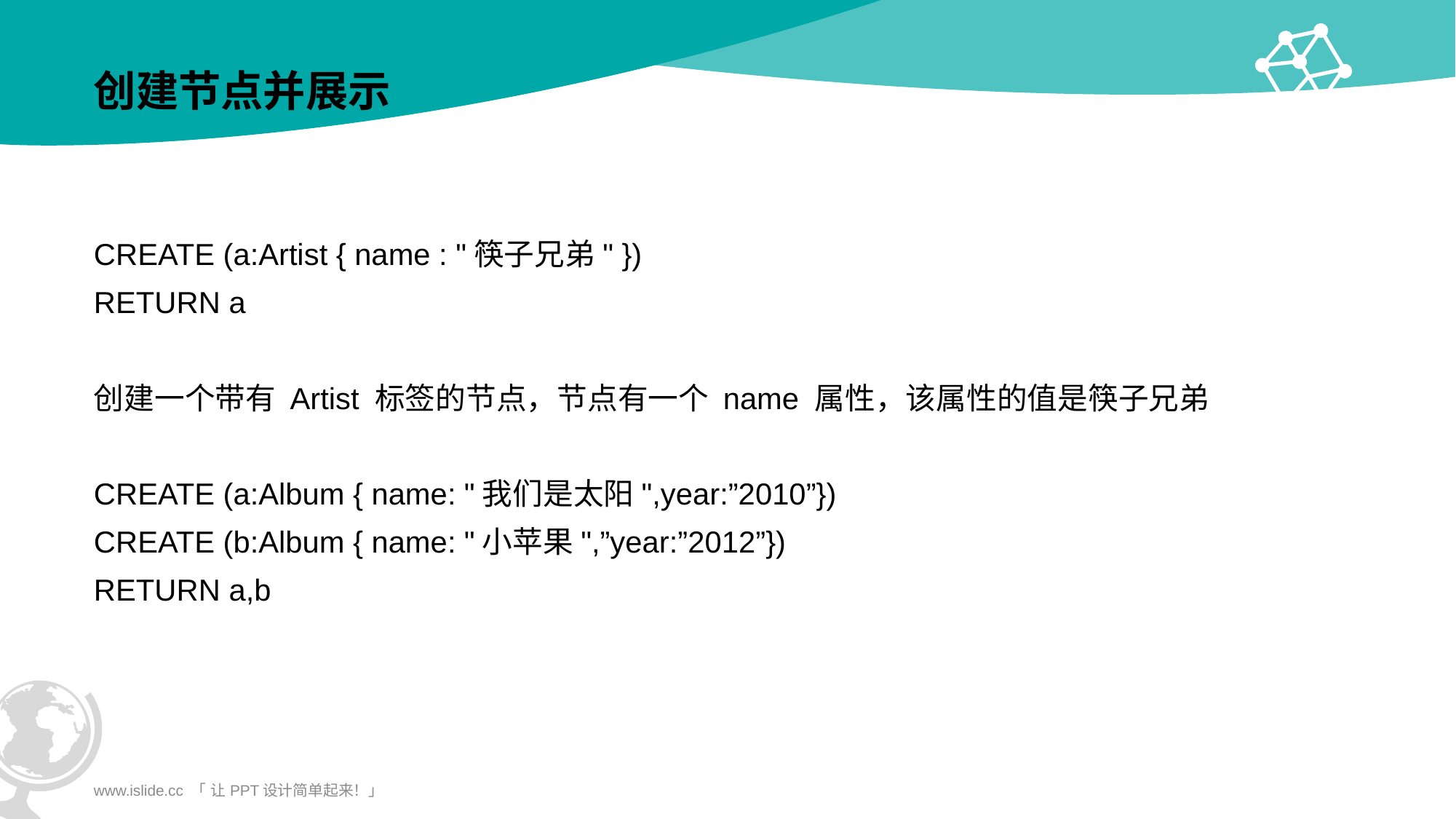

# 创建节点并展示

CREATE (a:Artist { name : "筷子兄弟" })
RETURN a

创建一个带有 Artist 标签的节点，节点有一个 name 属性，该属性的值是筷子兄弟

CREATE (a:Album { name: "我们是太阳",year:”2010”})
CREATE (b:Album { name: "小苹果",”year:”2012”})
RETURN a,b

www.islide.cc 「 让PPT设计简单起来！」
21